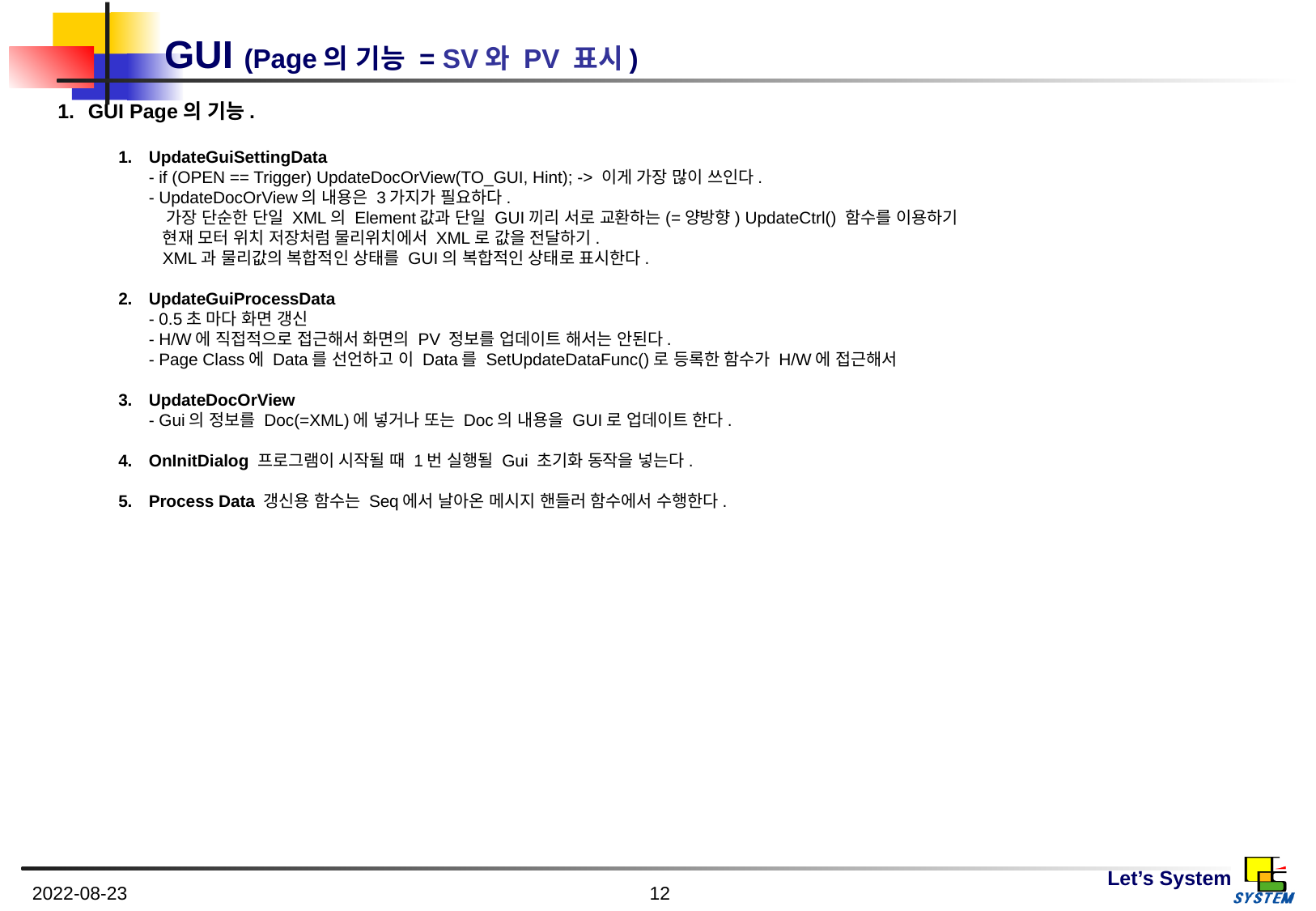

# GUI (Page의 기능 = SV와 PV 표시)
GUI Page의 기능.
UpdateGuiSettingData
- if (OPEN == Trigger) UpdateDocOrView(TO_GUI, Hint); -> 이게 가장 많이 쓰인다.
- UpdateDocOrView의 내용은 3가지가 필요하다.
   가장 단순한 단일 XML의 Element값과 단일 GUI끼리 서로 교환하는(=양방향) UpdateCtrl() 함수를 이용하기
   현재 모터 위치 저장처럼 물리위치에서 XML로 값을 전달하기.
   XML과 물리값의 복합적인 상태를 GUI의 복합적인 상태로 표시한다.
UpdateGuiProcessData
- 0.5초 마다 화면 갱신
- H/W에 직접적으로 접근해서 화면의 PV 정보를 업데이트 해서는 안된다.
- Page Class에 Data를 선언하고 이 Data를 SetUpdateDataFunc()로 등록한 함수가 H/W에 접근해서
UpdateDocOrView
- Gui의 정보를 Doc(=XML)에 넣거나 또는 Doc의 내용을 GUI로 업데이트 한다.
OnInitDialog 프로그램이 시작될 때 1번 실행될 Gui 초기화 동작을 넣는다.
Process Data 갱신용 함수는 Seq에서 날아온 메시지 핸들러 함수에서 수행한다.
2022-08-23
12